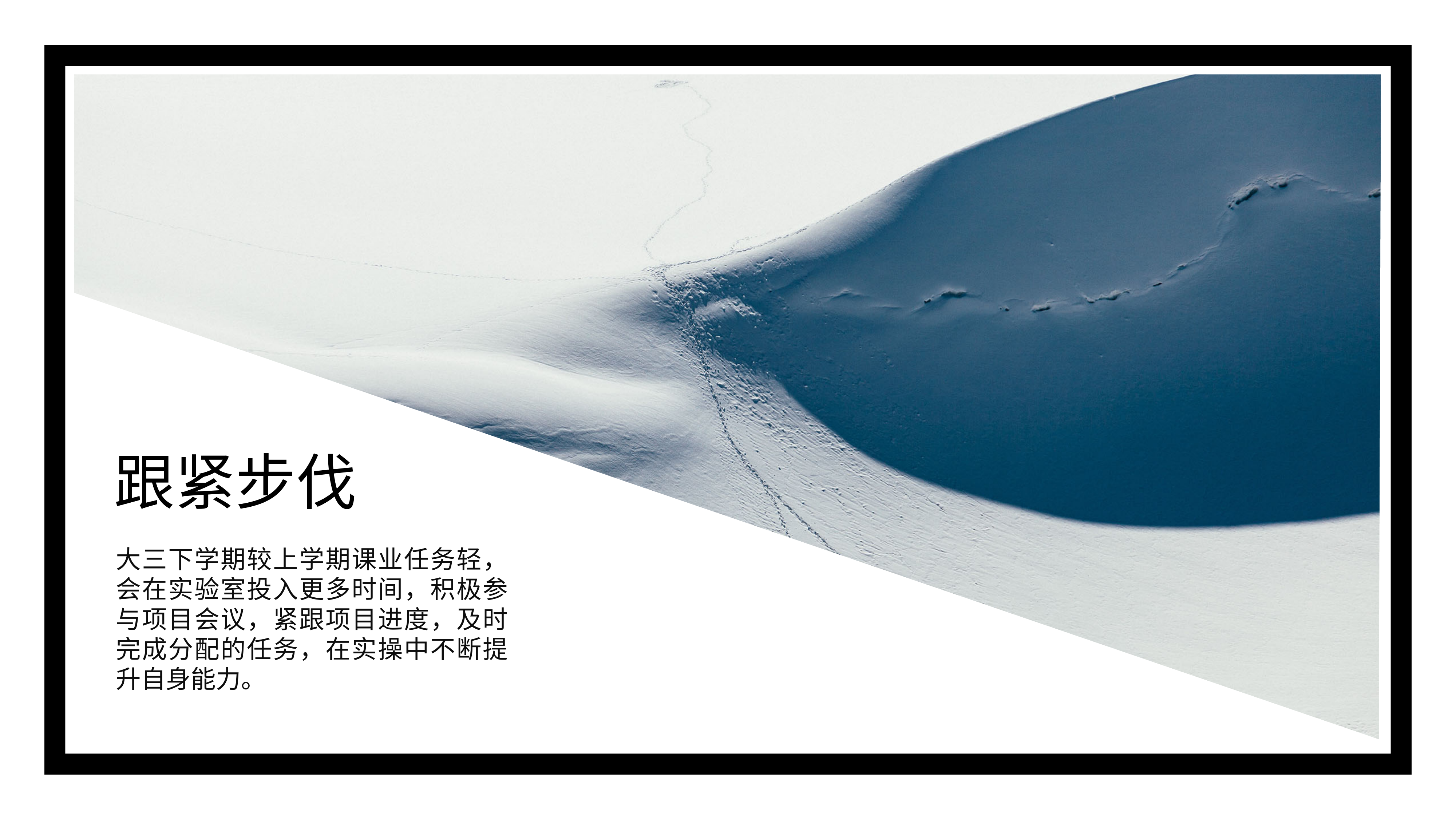

跟紧步伐
大三下学期较上学期课业任务轻，会在实验室投入更多时间，积极参与项目会议，紧跟项目进度，及时完成分配的任务，在实操中不断提升自身能力。